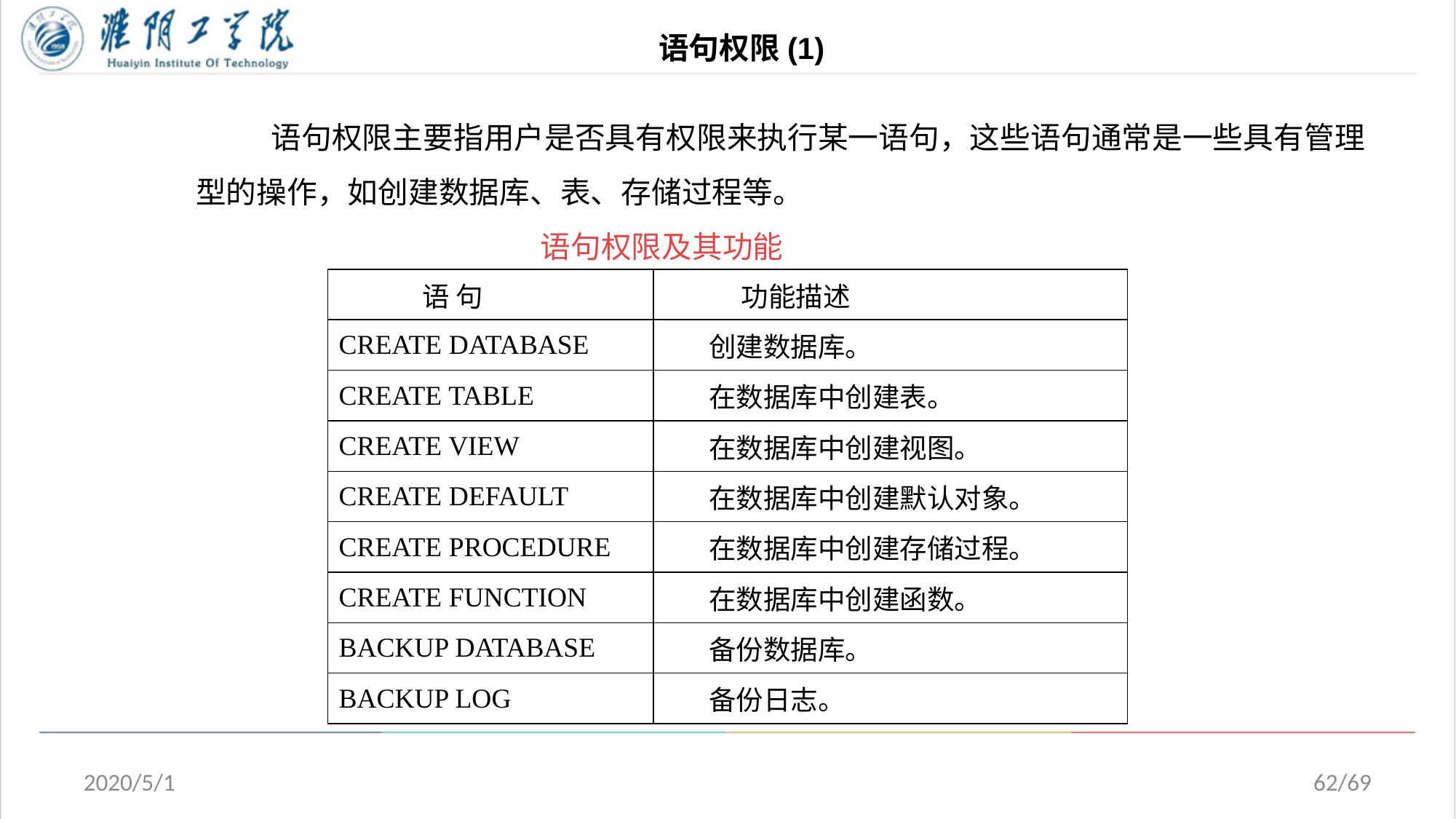

# 语句权限(1)
  语句权限主要指用户是否具有权限来执行某一语句，这些语句通常是一些具有管理型的操作，如创建数据库、表、存储过程等。
                                          语句权限及其功能
| 语 句 | 功能描述 |
| --- | --- |
| CREATE DATABASE | 创建数据库。 |
| CREATE TABLE | 在数据库中创建表。 |
| CREATE VIEW | 在数据库中创建视图。 |
| CREATE DEFAULT | 在数据库中创建默认对象。 |
| CREATE PROCEDURE | 在数据库中创建存储过程。 |
| CREATE FUNCTION | 在数据库中创建函数。 |
| BACKUP DATABASE | 备份数据库。 |
| BACKUP LOG | 备份日志。 |
2020/5/1
62/69